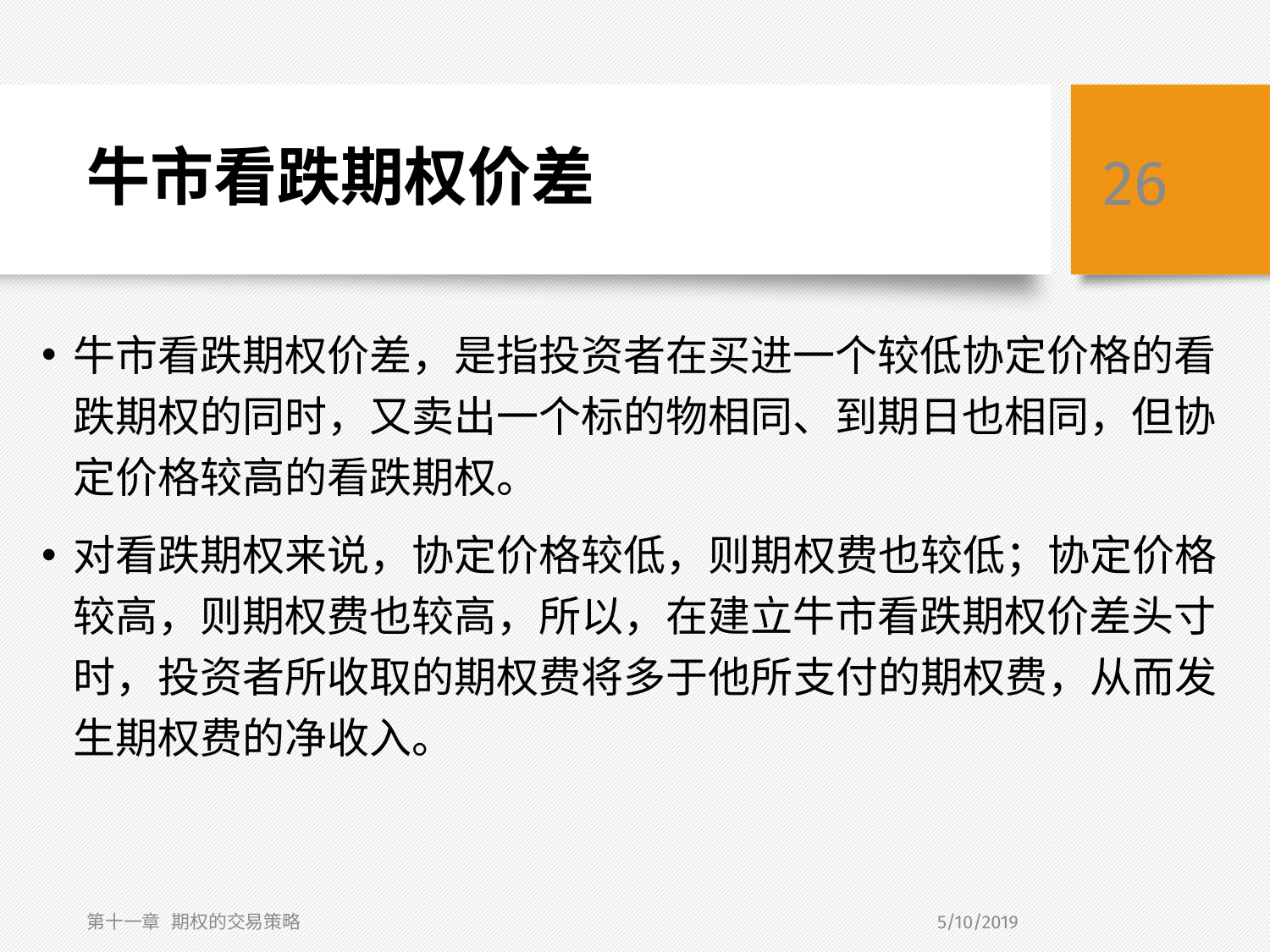

# 牛市看跌期权价差
26
牛市看跌期权价差，是指投资者在买进一个较低协定价格的看跌期权的同时，又卖出一个标的物相同、到期日也相同，但协定价格较高的看跌期权。
对看跌期权来说，协定价格较低，则期权费也较低；协定价格较高，则期权费也较高，所以，在建立牛市看跌期权价差头寸时，投资者所收取的期权费将多于他所支付的期权费，从而发生期权费的净收入。
5/10/2019
第十一章  期权的交易策略